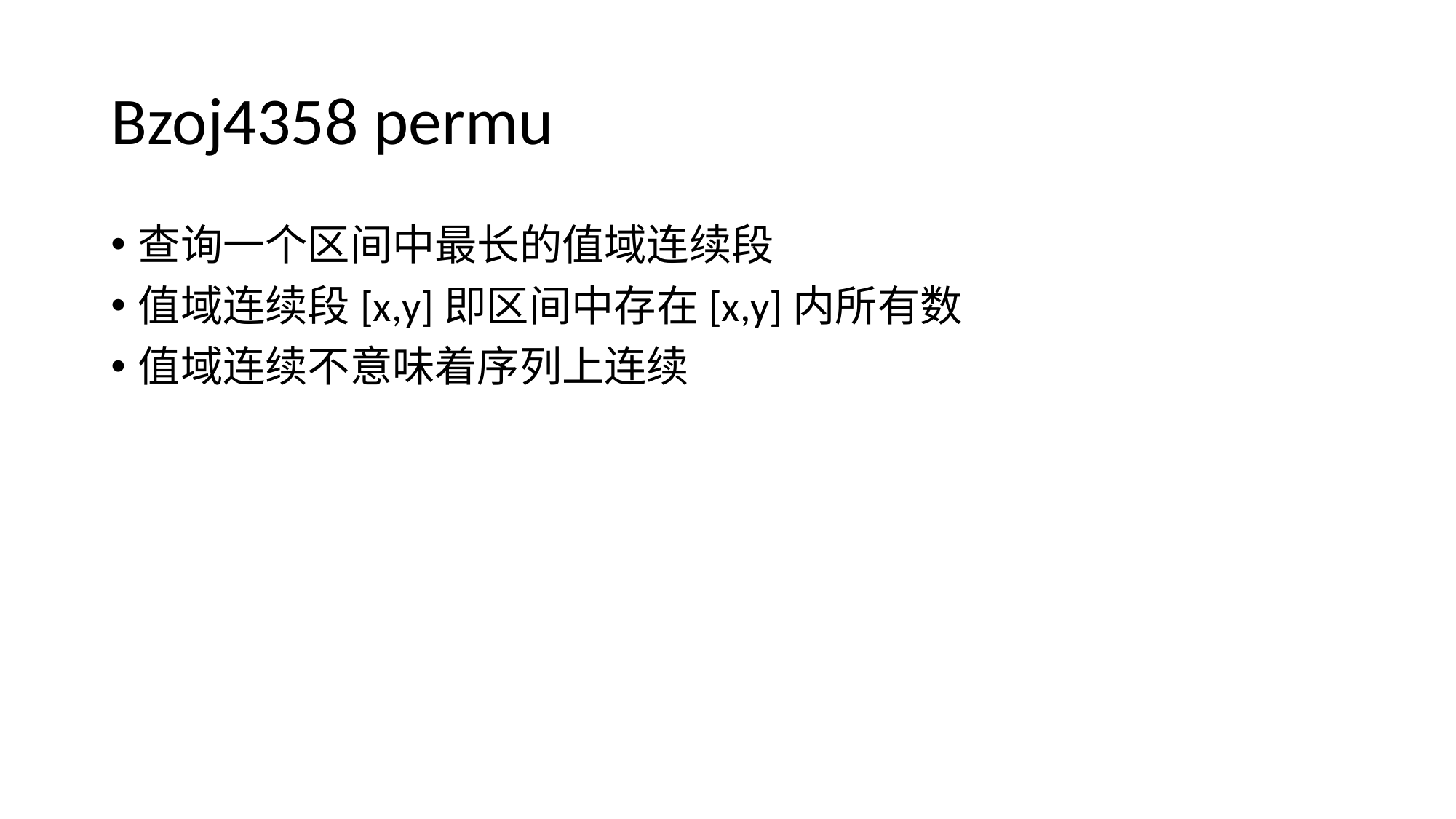

# Bzoj4358 permu
查询一个区间中最长的值域连续段
值域连续段[x,y]即区间中存在[x,y]内所有数
值域连续不意味着序列上连续